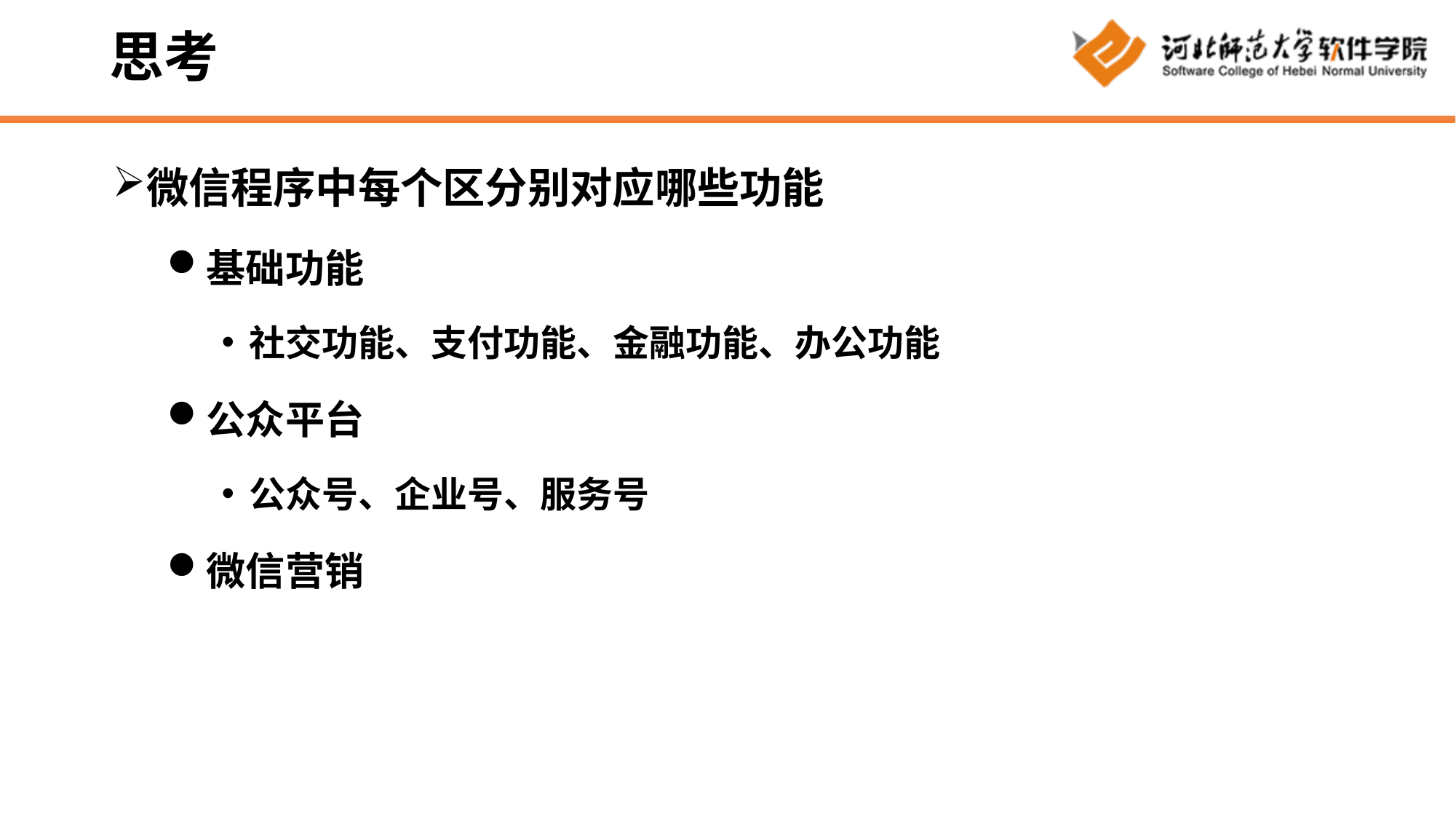

# 思考
微信程序中每个区分别对应哪些功能
基础功能
社交功能、支付功能、金融功能、办公功能
公众平台
公众号、企业号、服务号
微信营销